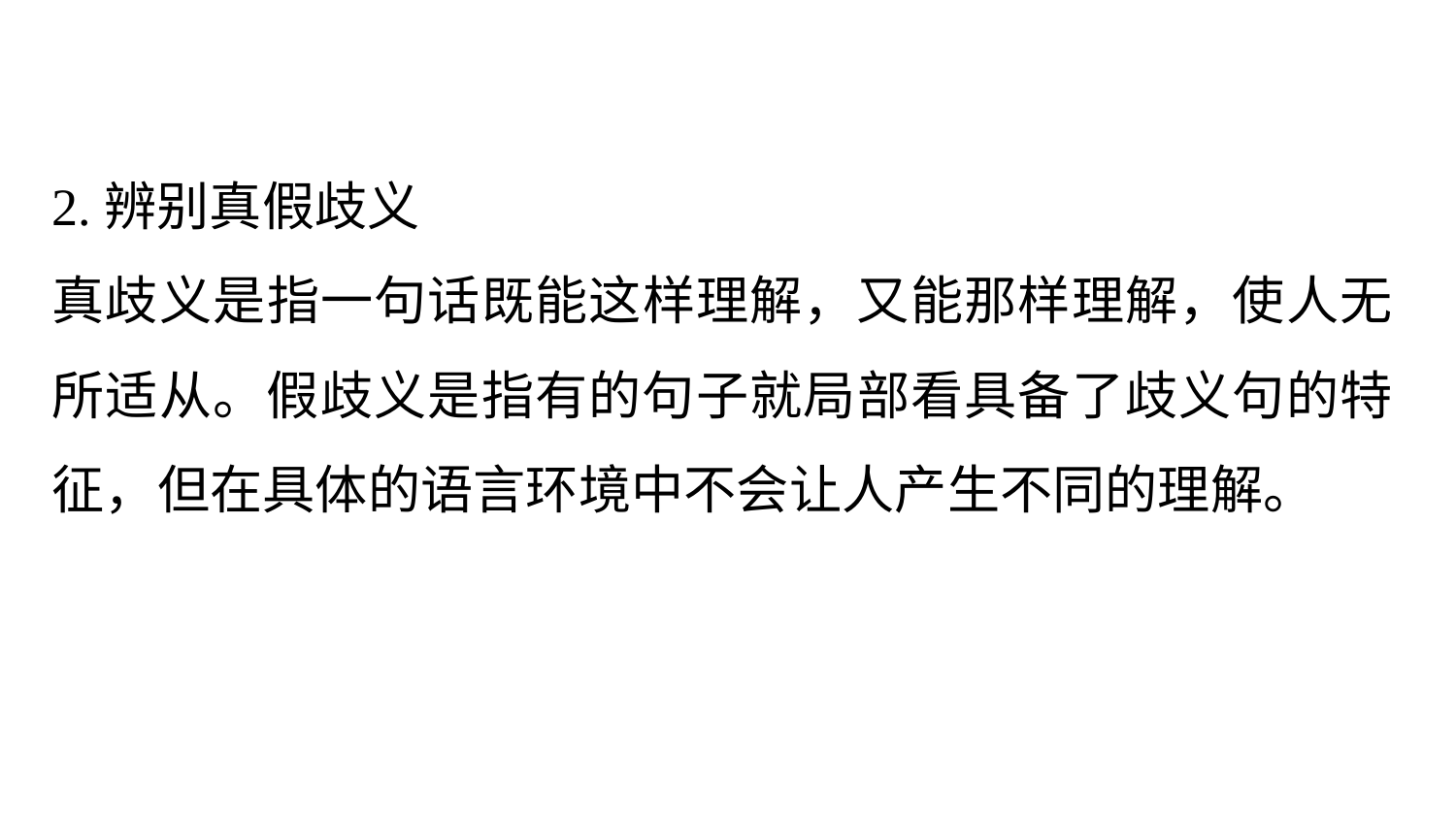

2.辨别真假歧义
真歧义是指一句话既能这样理解，又能那样理解，使人无所适从。假歧义是指有的句子就局部看具备了歧义句的特征，但在具体的语言环境中不会让人产生不同的理解。